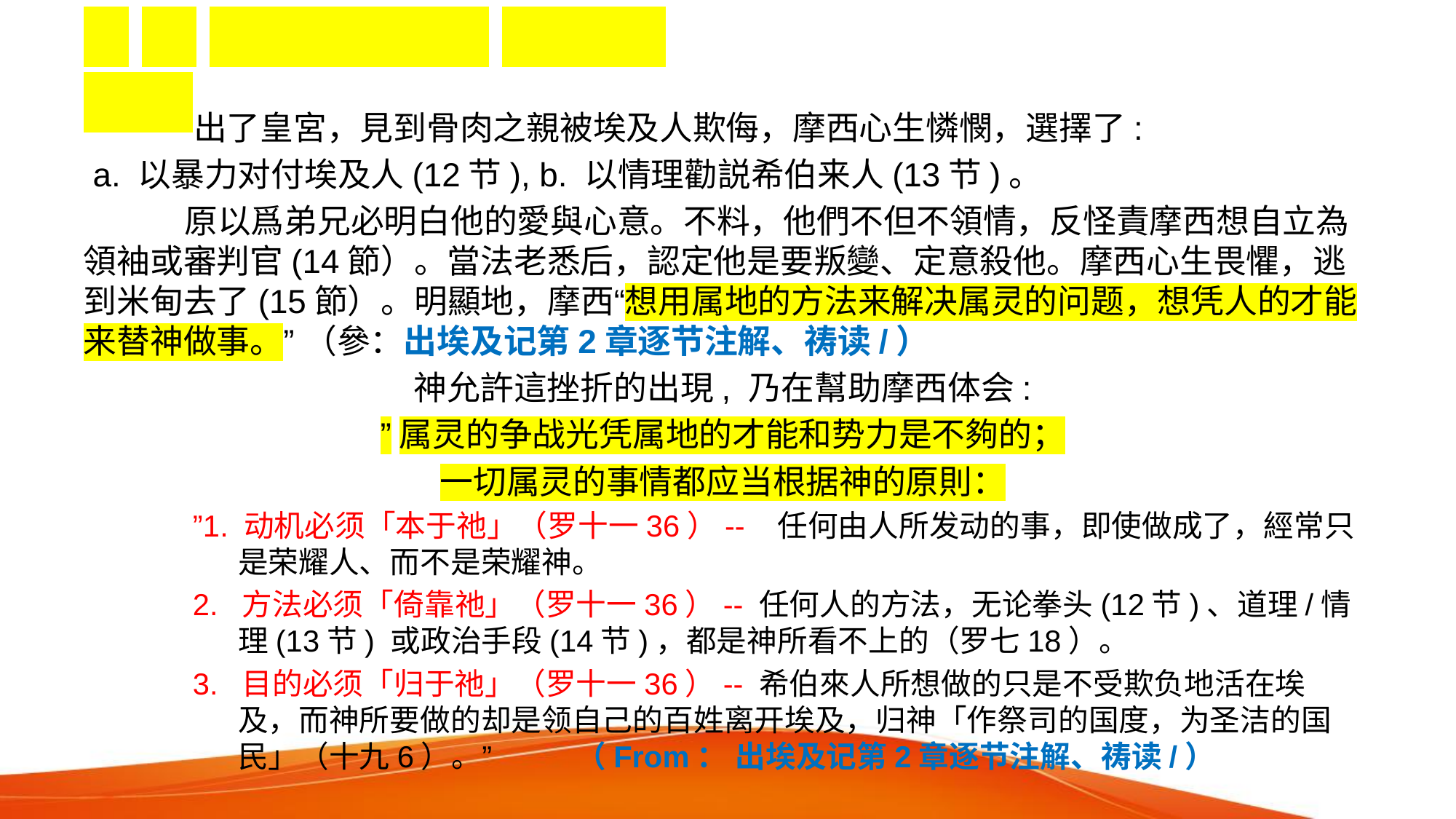

# III、HighPoints 信息亮點：
           出了皇宮，見到骨肉之親被埃及人欺侮，摩西心生憐憫，選擇了:
 a. 以暴力对付埃及人(12节), b. 以情理勸説希伯来人(13节)。
          原以爲弟兄必明白他的愛與心意。不料，他們不但不領情，反怪責摩西想自立為領袖或審判官(14節）。當法老悉后，認定他是要叛變、定意殺他。摩西心生畏懼，逃到米甸去了(15節）。明顯地，摩西“想用属地的方法来解决属灵的问题，想凭人的才能来替神做事。” （參：出埃及记第2章逐节注解、祷读/）
神允許這挫折的出現, 乃在幫助摩西体会:
”属灵的争战光凭属地的才能和势力是不夠的；
一切属灵的事情都应当根据神的原則：
”1. 动机必须「本于祂」（罗十一36）--   任何由人所发动的事，即使做成了，經常只是荣耀人、而不是荣耀神。
2.  方法必须「倚靠祂」（罗十一36）-- 任何人的方法，无论拳头(12节)、道理/情理(13节) 或政治手段(14节)，都是神所看不上的（罗七18）。
3.  目的必须「归于祂」（罗十一36）-- 希伯來人所想做的只是不受欺负地活在埃及，而神所要做的却是领自己的百姓离开埃及，归神「作祭司的国度，为圣洁的国民」（十九6）。”          （From： 出埃及记第2章逐节注解、祷读/）